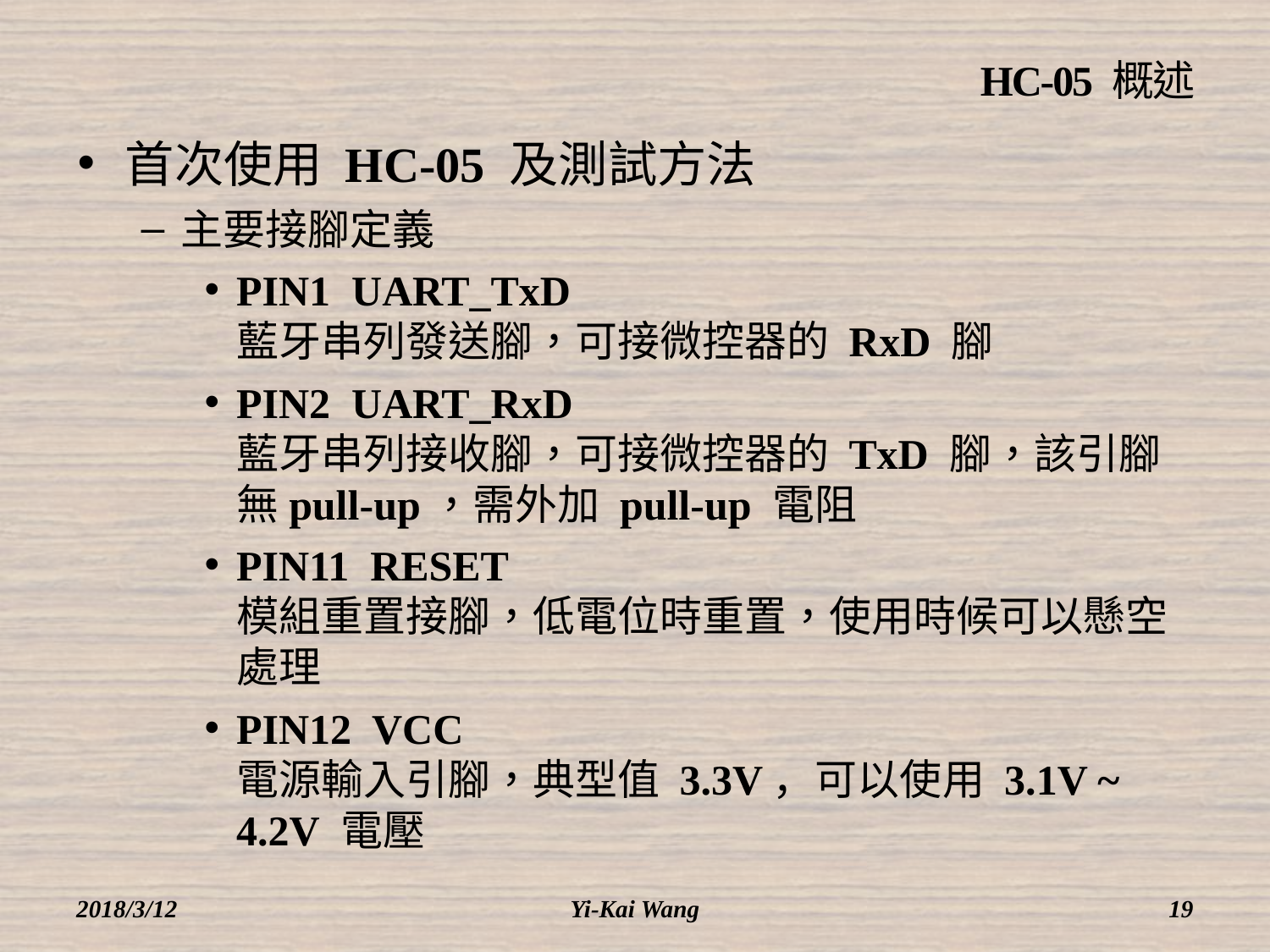

# HC-05 概述
首次使用 HC-05 及測試方法
主要接腳定義
PIN1  UART_TxD
藍牙串列發送腳，可接微控器的 RxD 腳
PIN2  UART_RxD
藍牙串列接收腳，可接微控器的 TxD 腳，該引腳無pull-up，需外加 pull-up 電阻
PIN11  RESET
模組重置接腳，低電位時重置，使用時候可以懸空處理
PIN12  VCC
電源輸入引腳，典型值 3.3V，可以使用 3.1V ~ 4.2V 電壓
2018/3/12
Yi-Kai Wang
19